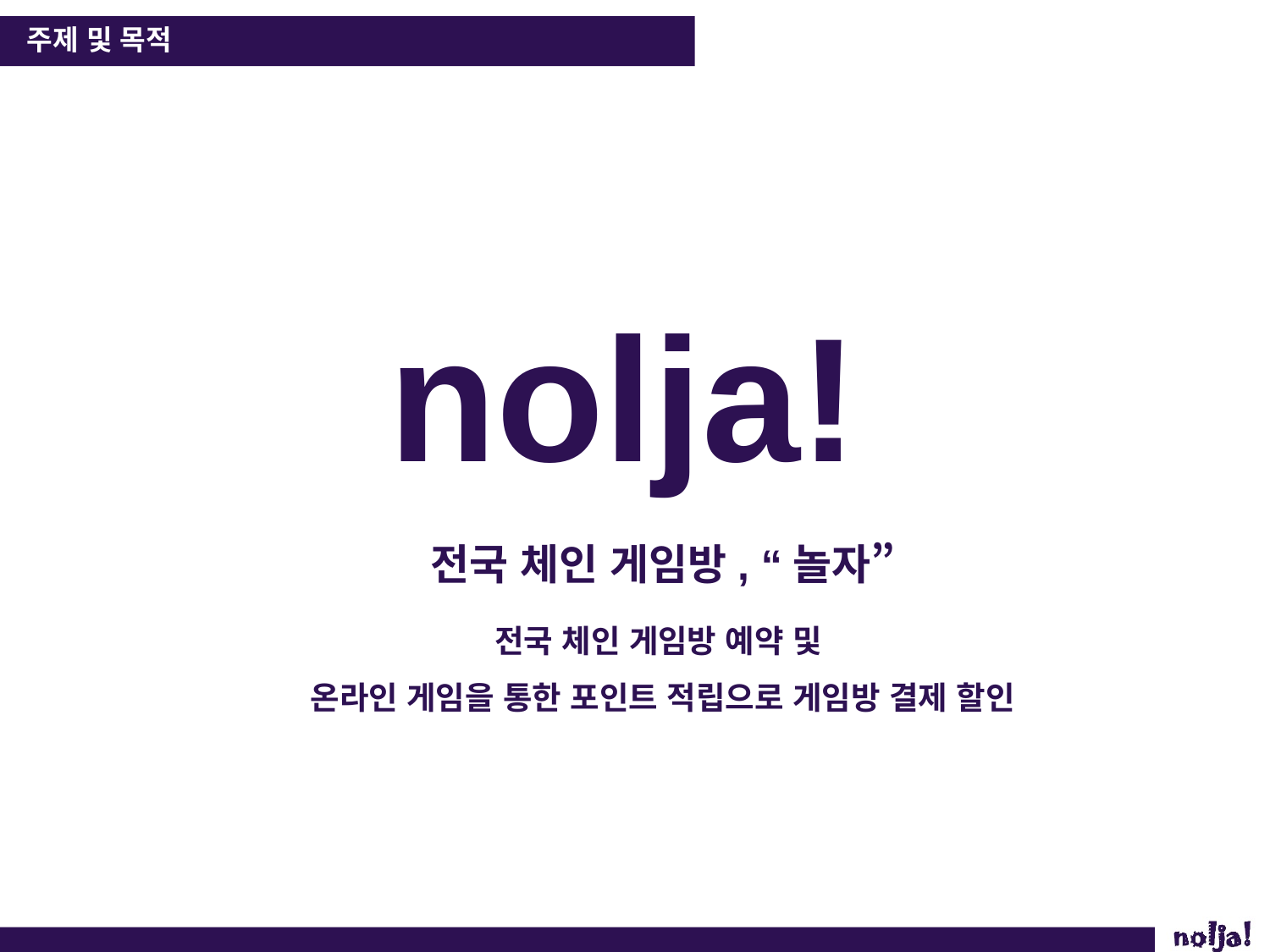

주제 및 목적
nolja!
전국 체인 게임방, “놀자”
전국 체인 게임방 예약 및
온라인 게임을 통한 포인트 적립으로 게임방 결제 할인